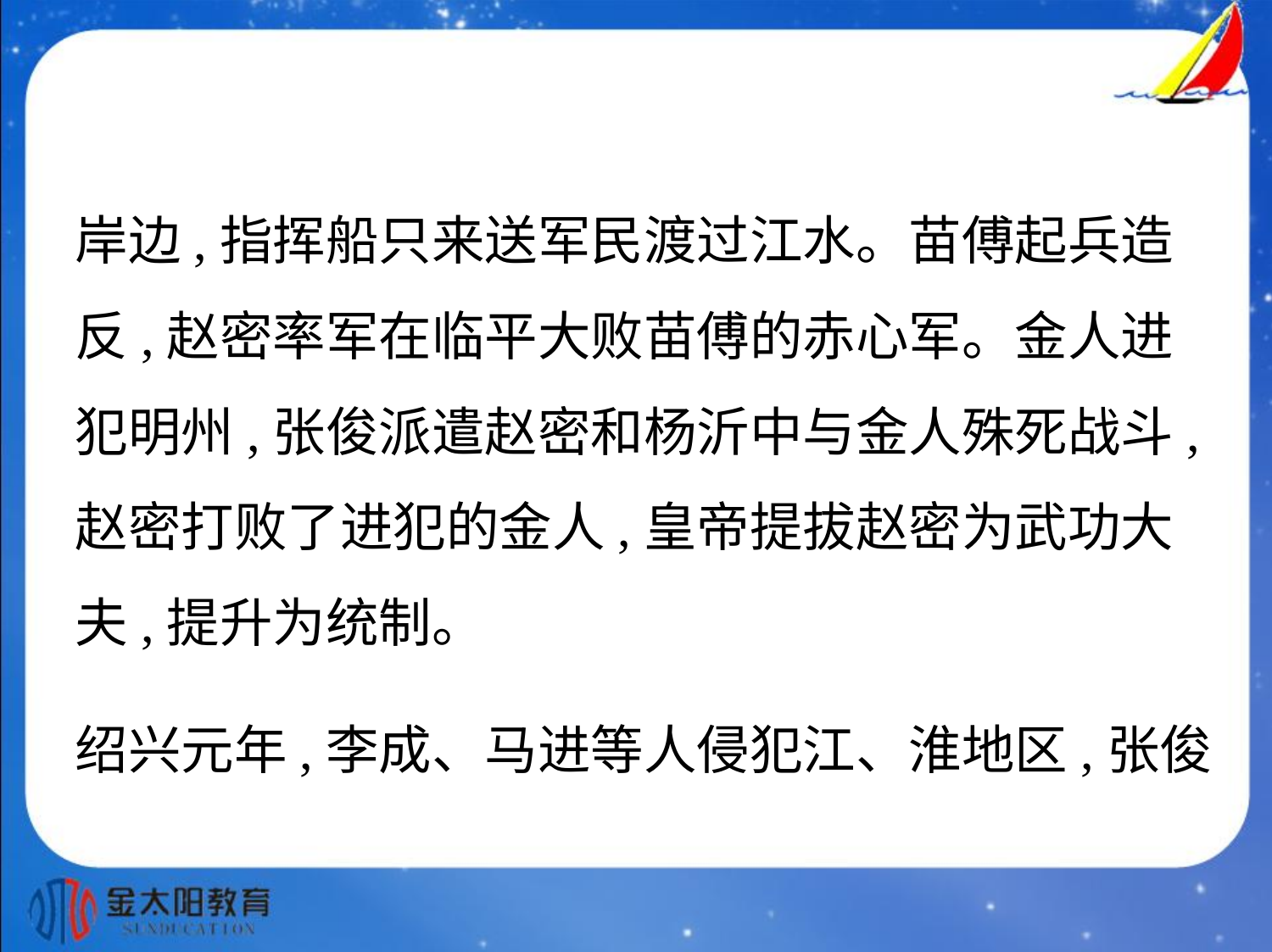

岸边,指挥船只来送军民渡过江水。苗傅起兵造
反,赵密率军在临平大败苗傅的赤心军。金人进
犯明州,张俊派遣赵密和杨沂中与金人殊死战斗,
赵密打败了进犯的金人,皇帝提拔赵密为武功大
夫,提升为统制。
绍兴元年,李成、马进等人侵犯江、淮地区,张俊